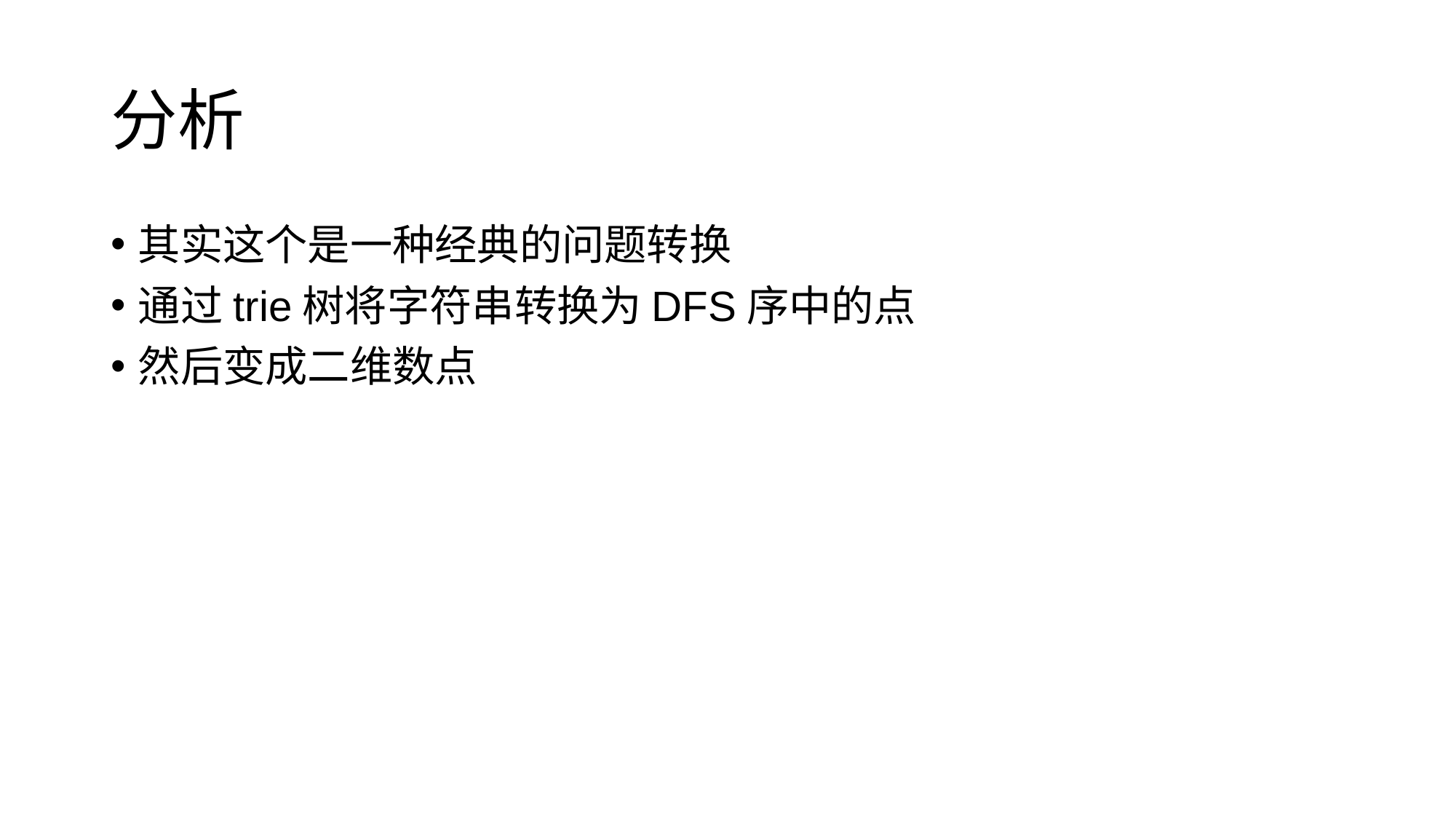

# 分析
其实这个是一种经典的问题转换
通过trie树将字符串转换为DFS序中的点
然后变成二维数点